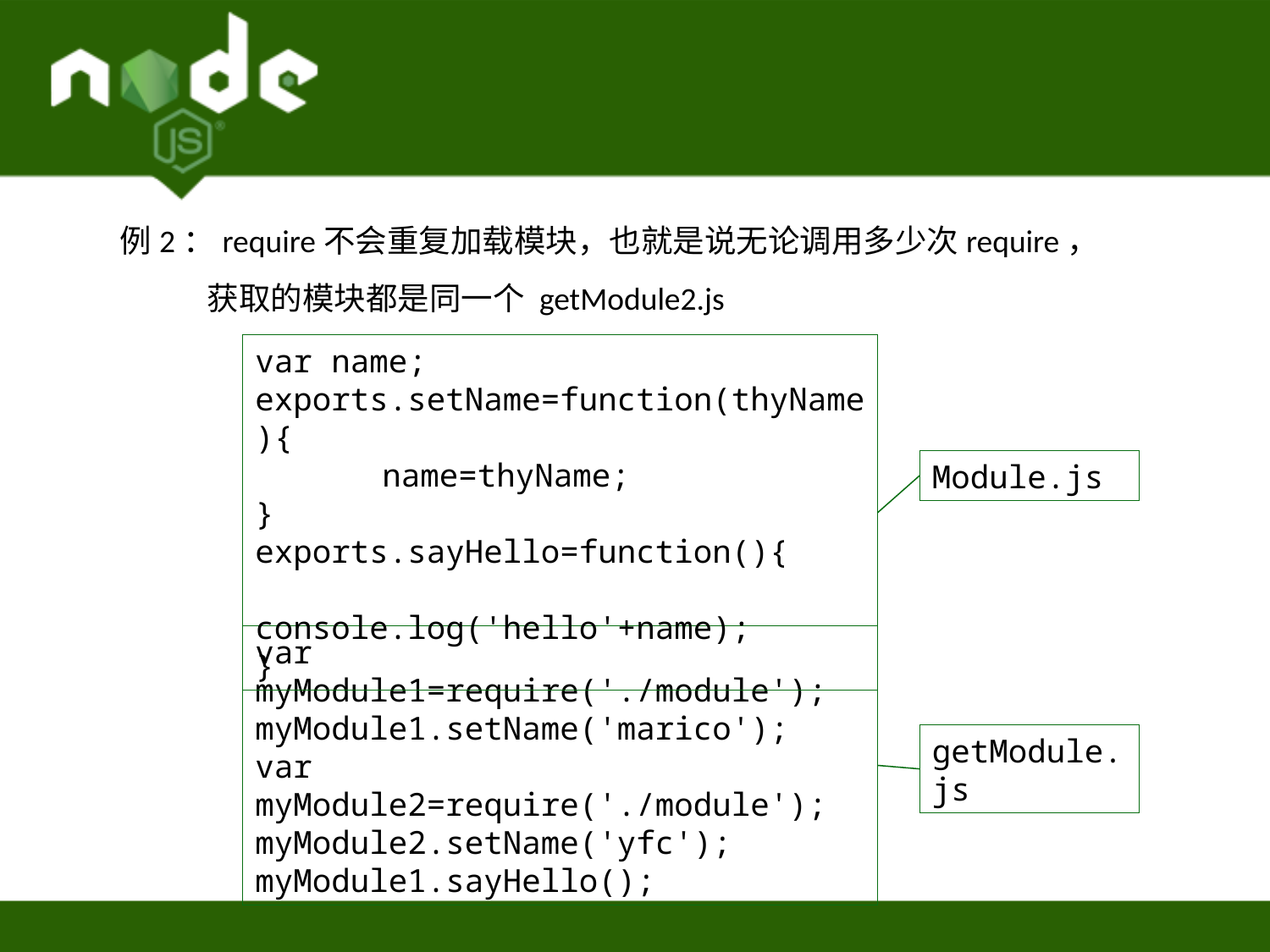

例2：require不会重复加载模块，也就是说无论调用多少次require，获取的模块都是同一个 getModule2.js
var name;
exports.setName=function(thyName){
	name=thyName;
}
exports.sayHello=function(){
	console.log('hello'+name);
}
Module.js
var myModule1=require('./module');
myModule1.setName('marico');
var myModule2=require('./module');
myModule2.setName('yfc');
myModule1.sayHello();
getModule.js